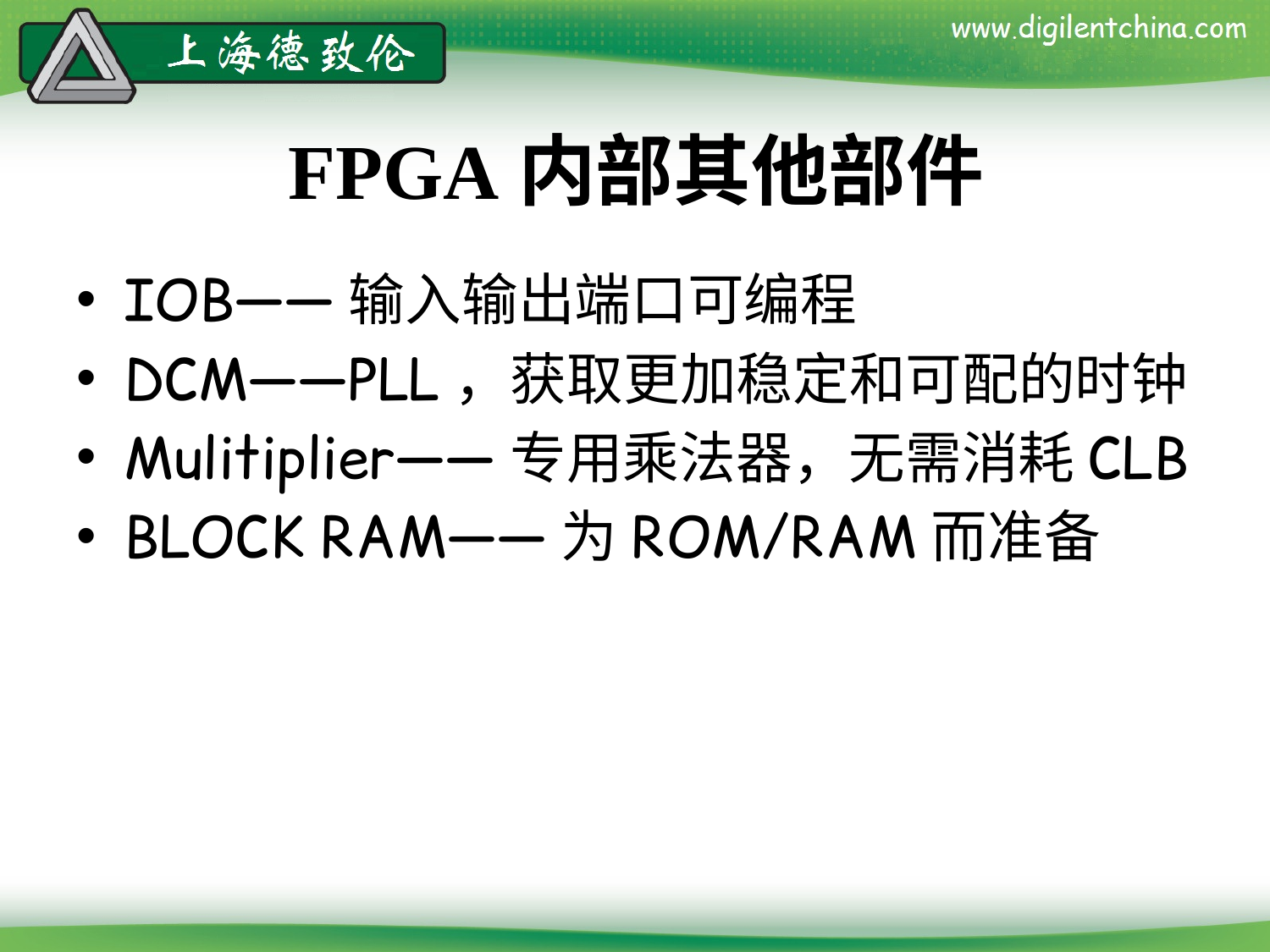

# FPGA内部其他部件
IOB——输入输出端口可编程
DCM——PLL，获取更加稳定和可配的时钟
Mulitiplier——专用乘法器，无需消耗CLB
BLOCK RAM——为ROM/RAM而准备